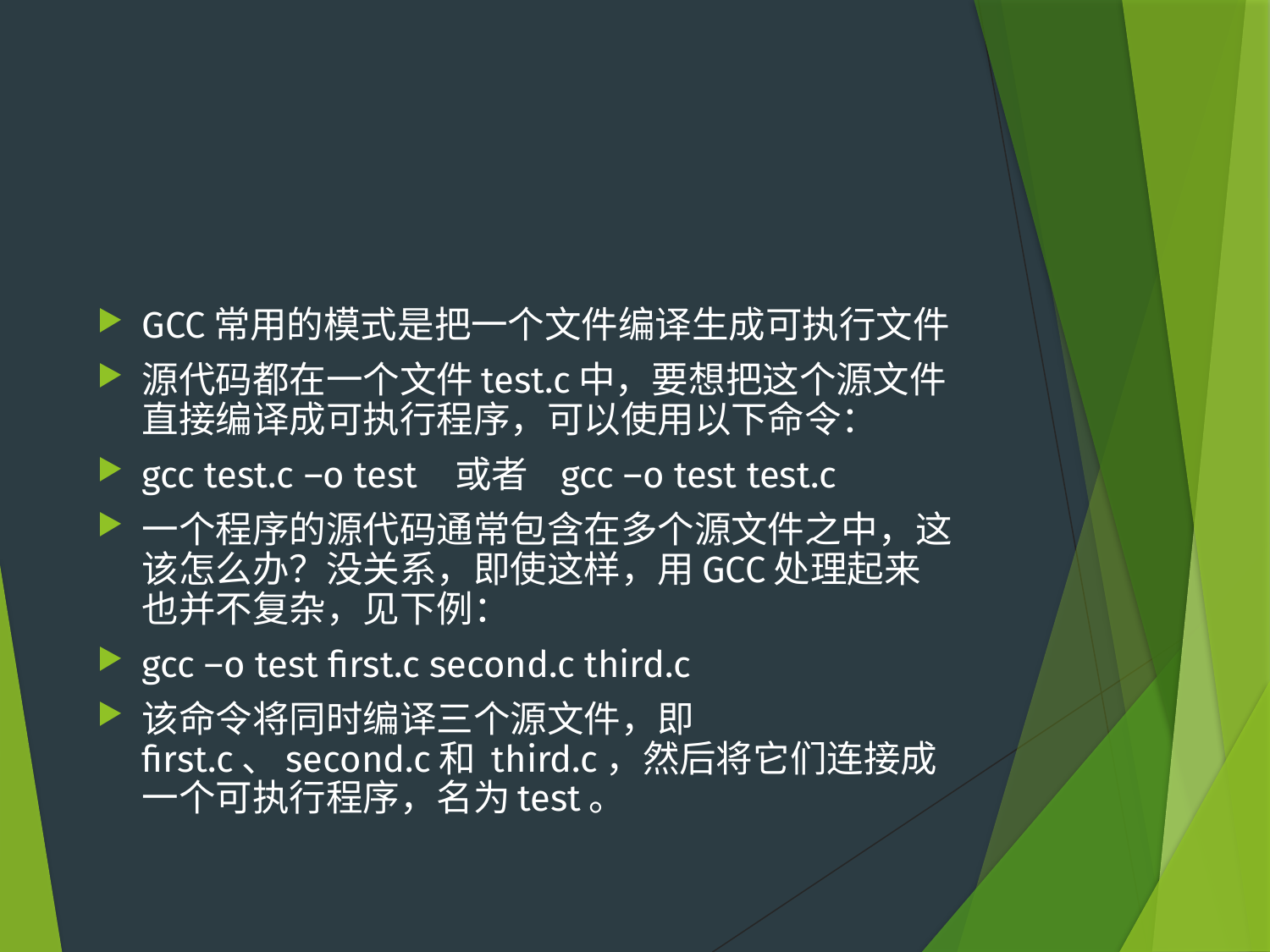

#
GCC常用的模式是把一个文件编译生成可执行文件
源代码都在一个文件test.c中，要想把这个源文件直接编译成可执行程序，可以使用以下命令：
gcc test.c –o test   或者   gcc –o test test.c
一个程序的源代码通常包含在多个源文件之中，这该怎么办？没关系，即使这样，用GCC处理起来也并不复杂，见下例：
gcc –o test first.c second.c third.c
该命令将同时编译三个源文件，即first.c、second.c和 third.c，然后将它们连接成一个可执行程序，名为test。